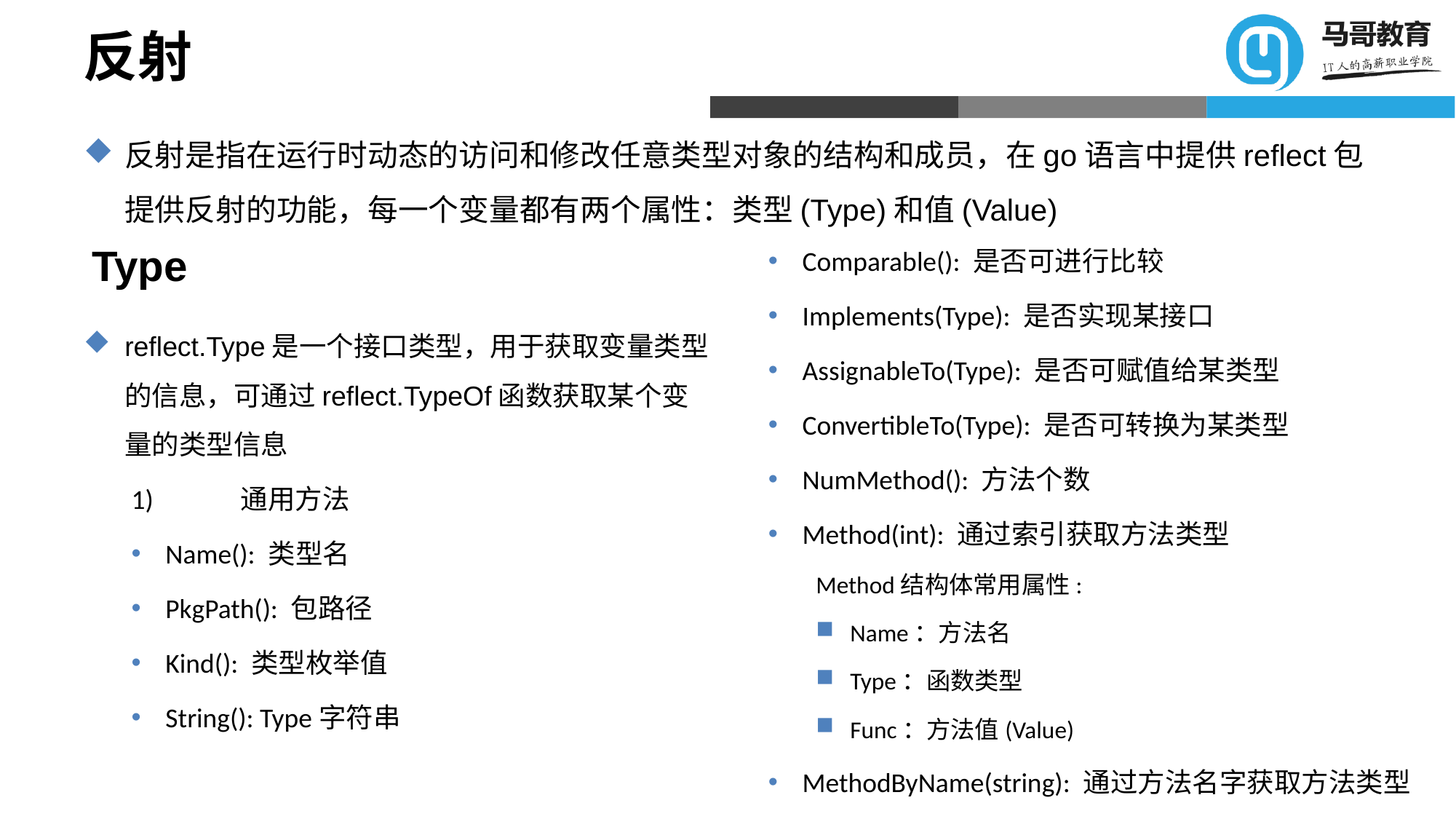

# 反射
反射是指在运行时动态的访问和修改任意类型对象的结构和成员，在go语言中提供reflect包提供反射的功能，每一个变量都有两个属性：类型(Type)和值(Value)
Comparable(): 是否可进行比较
Implements(Type): 是否实现某接口
AssignableTo(Type): 是否可赋值给某类型
ConvertibleTo(Type): 是否可转换为某类型
NumMethod(): 方法个数
Method(int): 通过索引获取方法类型
Method结构体常用属性:
Name：方法名
Type：函数类型
Func：方法值(Value)
MethodByName(string): 通过方法名字获取方法类型
Type
reflect.Type是一个接口类型，用于获取变量类型的信息，可通过reflect.TypeOf函数获取某个变量的类型信息
1)	通用方法
Name(): 类型名
PkgPath(): 包路径
Kind(): 类型枚举值
String(): Type字符串